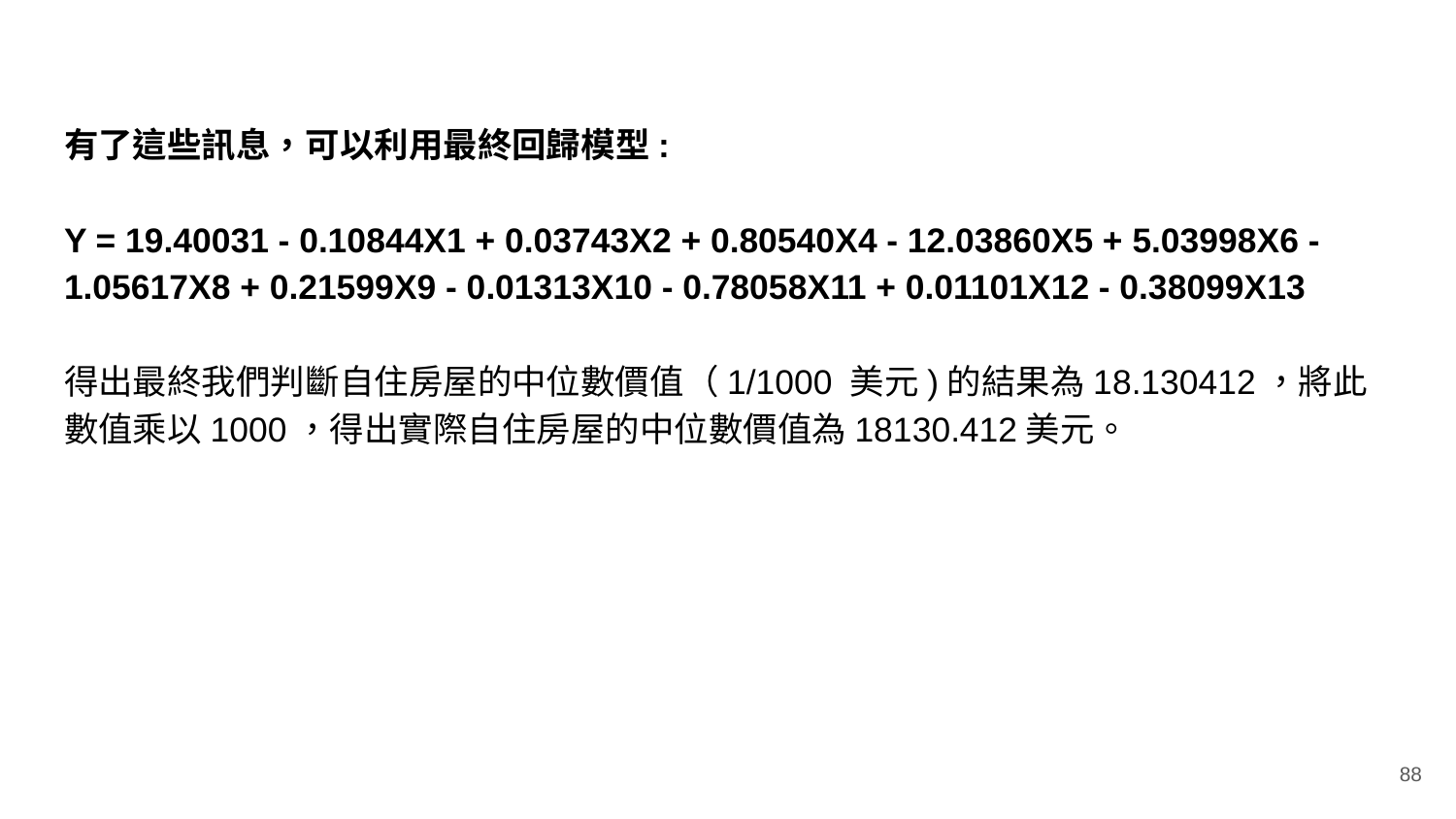

有了這些訊息，可以利用最終回歸模型:

Y = 19.40031 - 0.10844X1 + 0.03743X2 + 0.80540X4 - 12.03860X5 + 5.03998X6 - 1.05617X8 + 0.21599X9 - 0.01313X10 - 0.78058X11 + 0.01101X12 - 0.38099X13

得出最終我們判斷自住房屋的中位數價值（1/1000 美元)的結果為18.130412，將此數值乘以1000，得出實際自住房屋的中位數價值為18130.412美元。

88